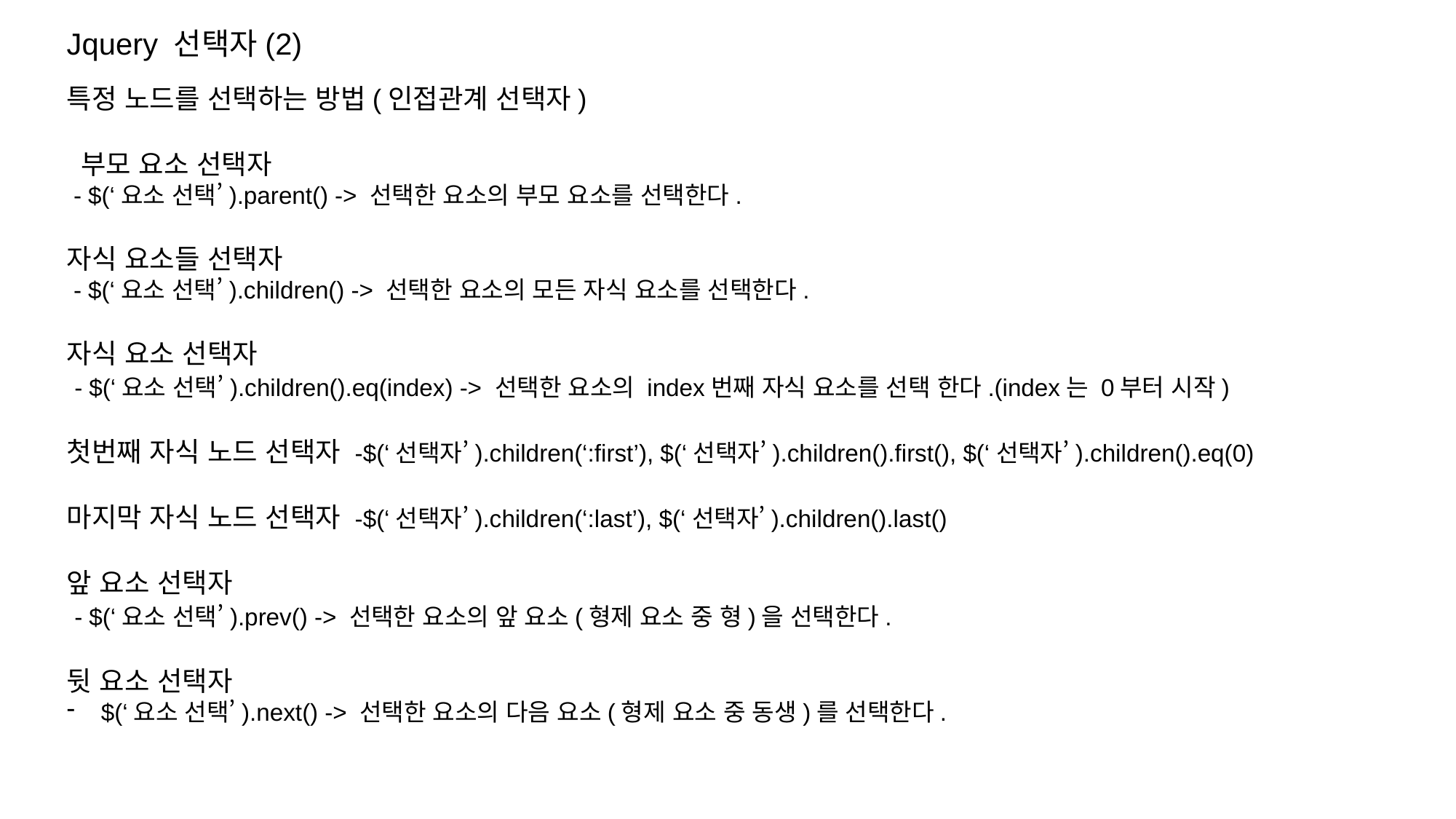

Jquery 선택자(2)
특정 노드를 선택하는 방법(인접관계 선택자)

 부모 요소 선택자
 - $(‘요소 선택’).parent() -> 선택한 요소의 부모 요소를 선택한다.

자식 요소들 선택자
 - $(‘요소 선택’).children() -> 선택한 요소의 모든 자식 요소를 선택한다.

자식 요소 선택자
 - $(‘요소 선택’).children().eq(index) -> 선택한 요소의 index번째 자식 요소를 선택 한다.(index는 0부터 시작)

첫번째 자식 노드 선택자 -$(‘선택자’).children(‘:first’), $(‘선택자’).children().first(), $(‘선택자’).children().eq(0)

마지막 자식 노드 선택자 -$(‘선택자’).children(‘:last’), $(‘선택자’).children().last()

앞 요소 선택자
 - $(‘요소 선택’).prev() -> 선택한 요소의 앞 요소(형제 요소 중 형)을 선택한다.

뒷 요소 선택자
$(‘요소 선택’).next() -> 선택한 요소의 다음 요소(형제 요소 중 동생)를 선택한다.